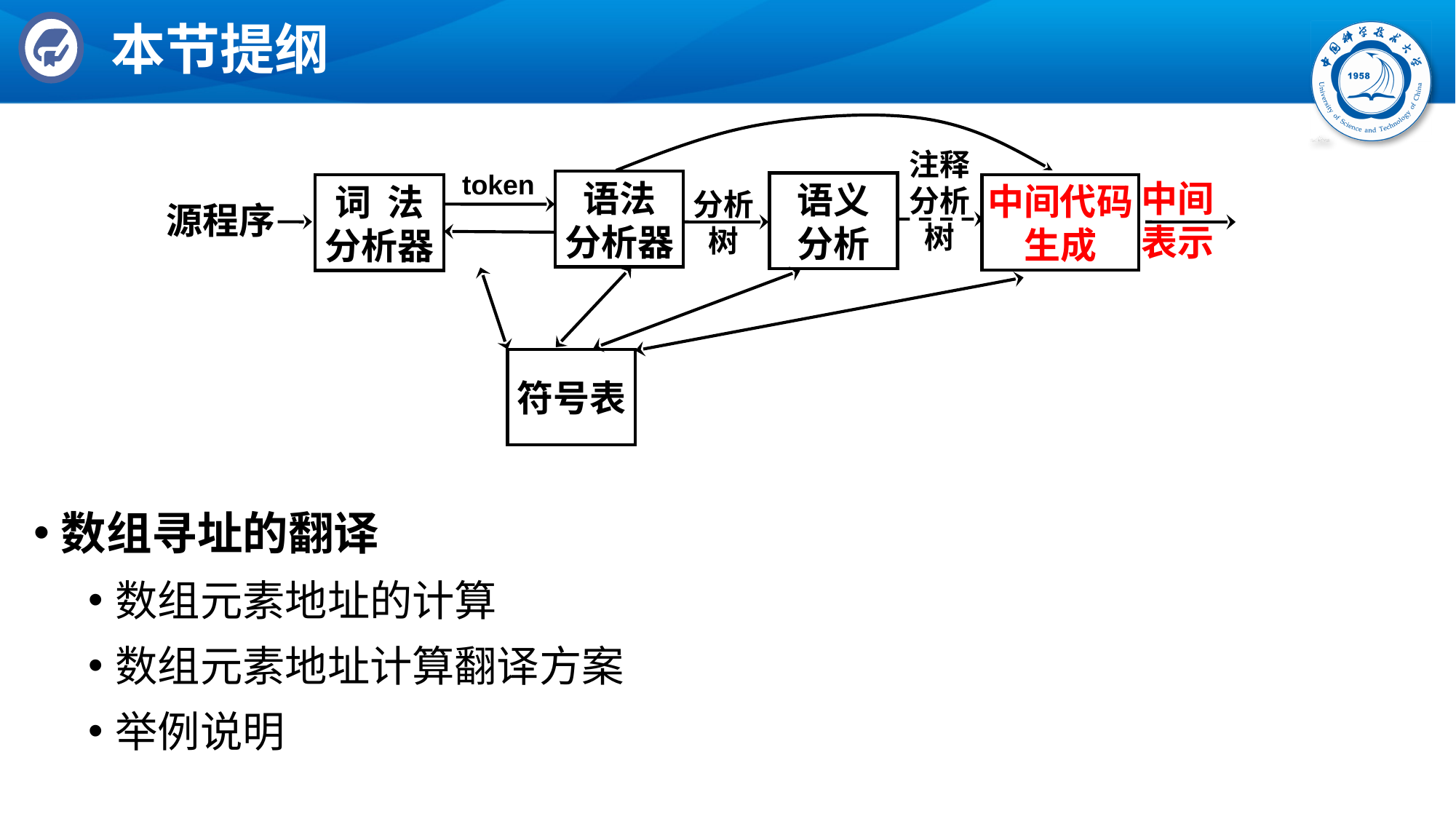

# 本节提纲

注释
分析
树
token
语法
分析器
中间表示
中间代码生成
词  法
分析器
分析
树
源程序

符号表
语义
分析

数组寻址的翻译
数组元素地址的计算
数组元素地址计算翻译方案
举例说明